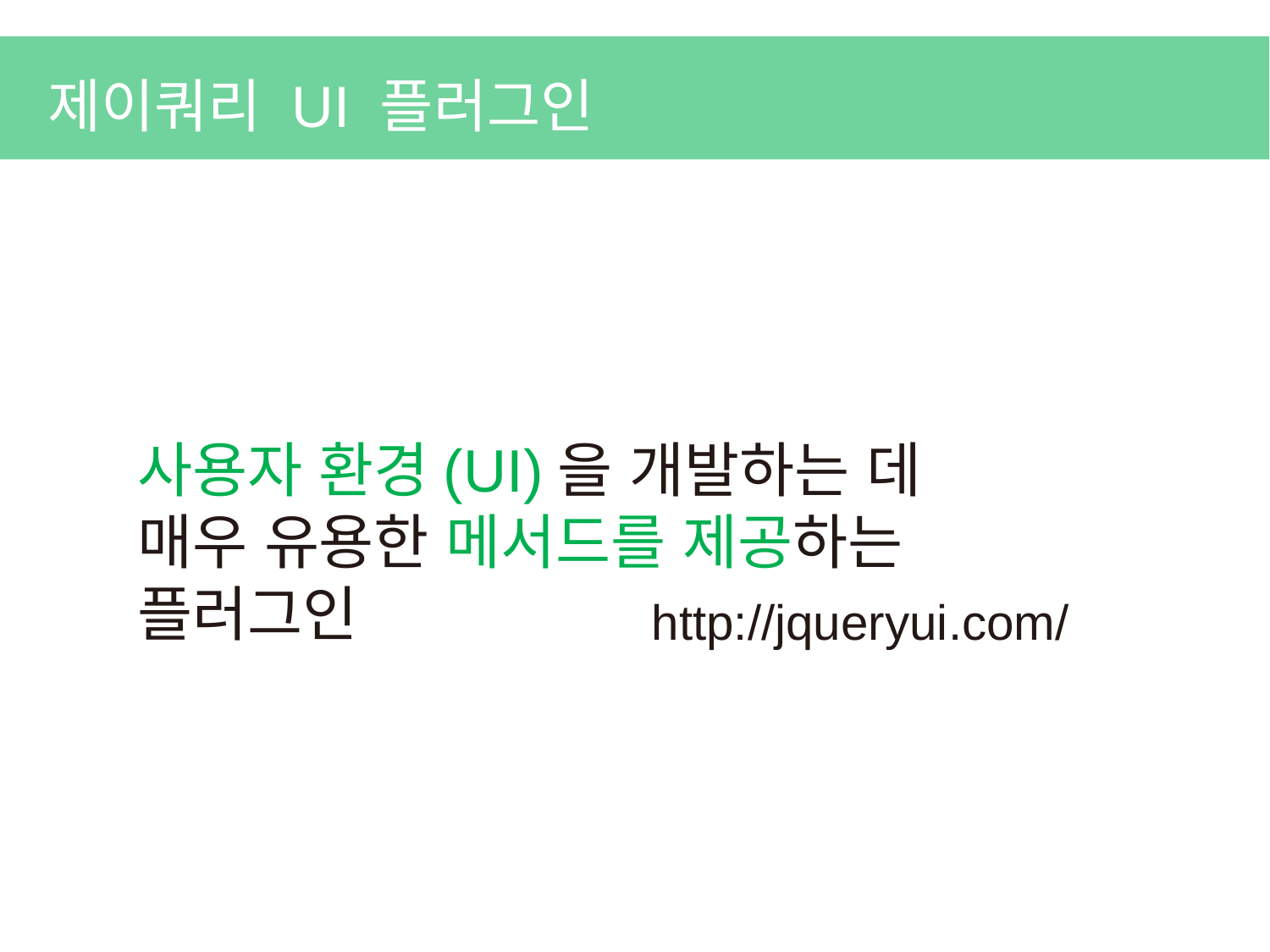

제이쿼리 UI 플러그인
사용자 환경(UI)을 개발하는 데
매우 유용한 메서드를 제공하는 플러그인
http://jqueryui.com/